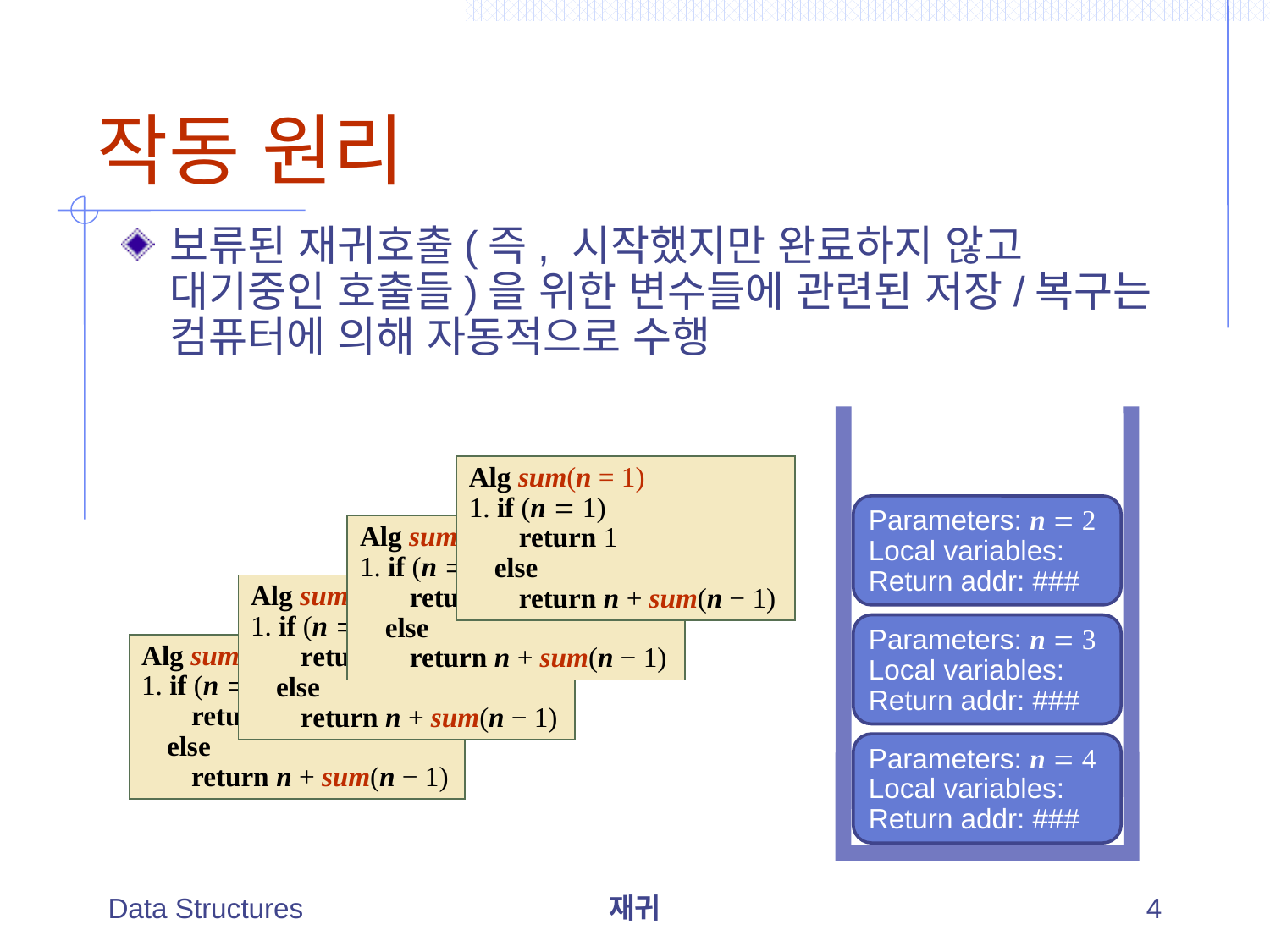

# 작동 원리
보류된 재귀호출(즉, 시작했지만 완료하지 않고 대기중인 호출들)을 위한 변수들에 관련된 저장/복구는 컴퓨터에 의해 자동적으로 수행
Alg sum(n = 1)
1. if (n = 1)
		return 1
	else
		return n + sum(n − 1)
Parameters: n = 2
Local variables:
Return addr: ###
Alg sum(n = 2)
1. if (n =  1)
		return 1
	else
		return n + sum(n − 1)
Alg sum(n = 3)
1. if (n = 1)
		return 1
	else
		return n + sum(n − 1)
Parameters: n = 3
Local variables:
Return addr: ###
Alg sum(n = 4)
1. if (n = 1)
		return 1
	else
		return n + sum(n − 1)
Parameters: n = 4
Local variables:
Return addr: ###
Data Structures
재귀
4